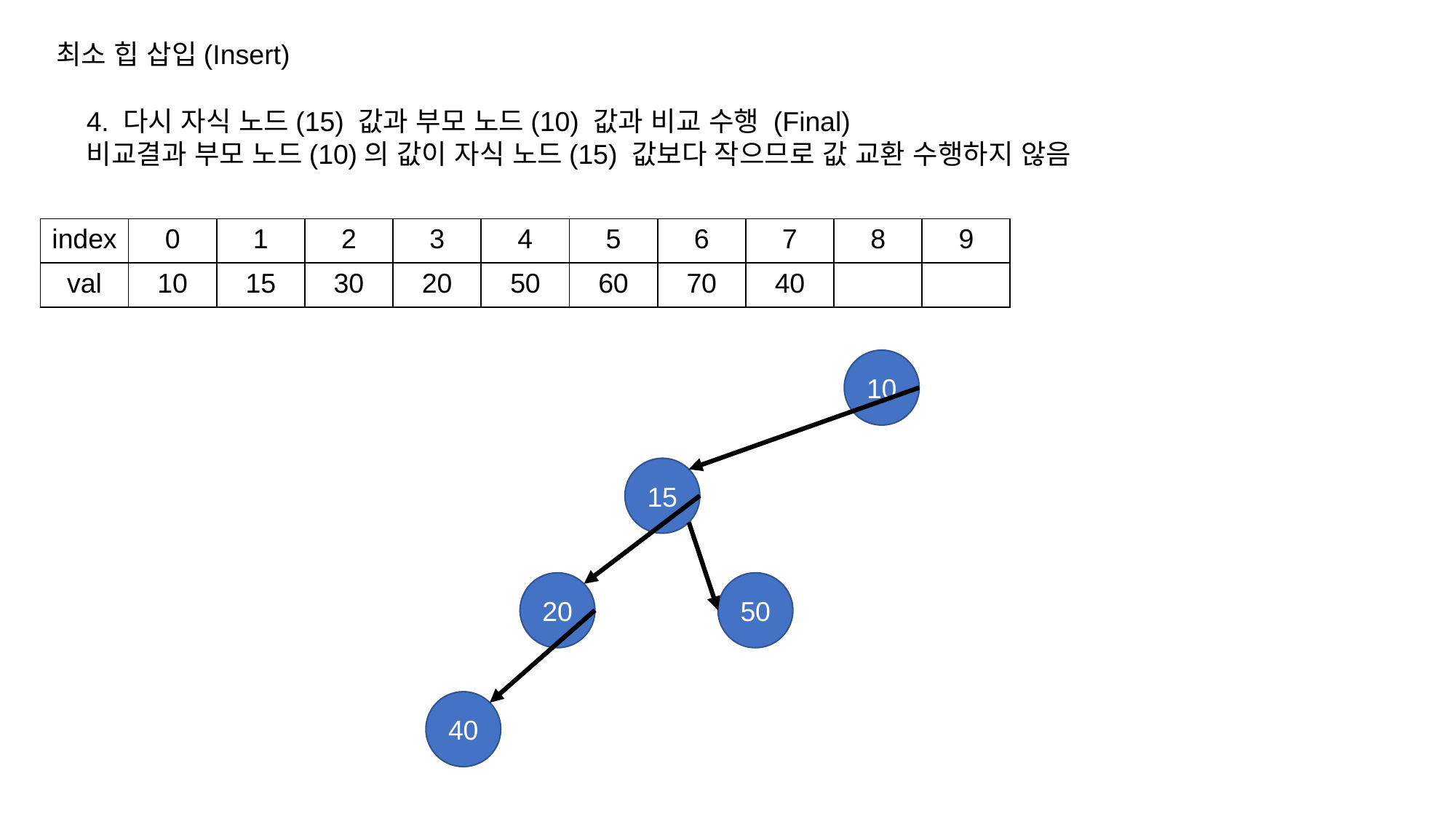

최소 힙 삽입(Insert)
4. 다시 자식 노드(15) 값과 부모 노드(10) 값과 비교 수행 (Final)
비교결과 부모 노드(10)의 값이 자식 노드(15) 값보다 작으므로 값 교환 수행하지 않음
| index | 0 | 1 | 2 | 3 | 4 | 5 | 6 | 7 | 8 | 9 |
| --- | --- | --- | --- | --- | --- | --- | --- | --- | --- | --- |
| val | 10 | 15 | 30 | 20 | 50 | 60 | 70 | 40 |  |  |
10
15
20
50
40